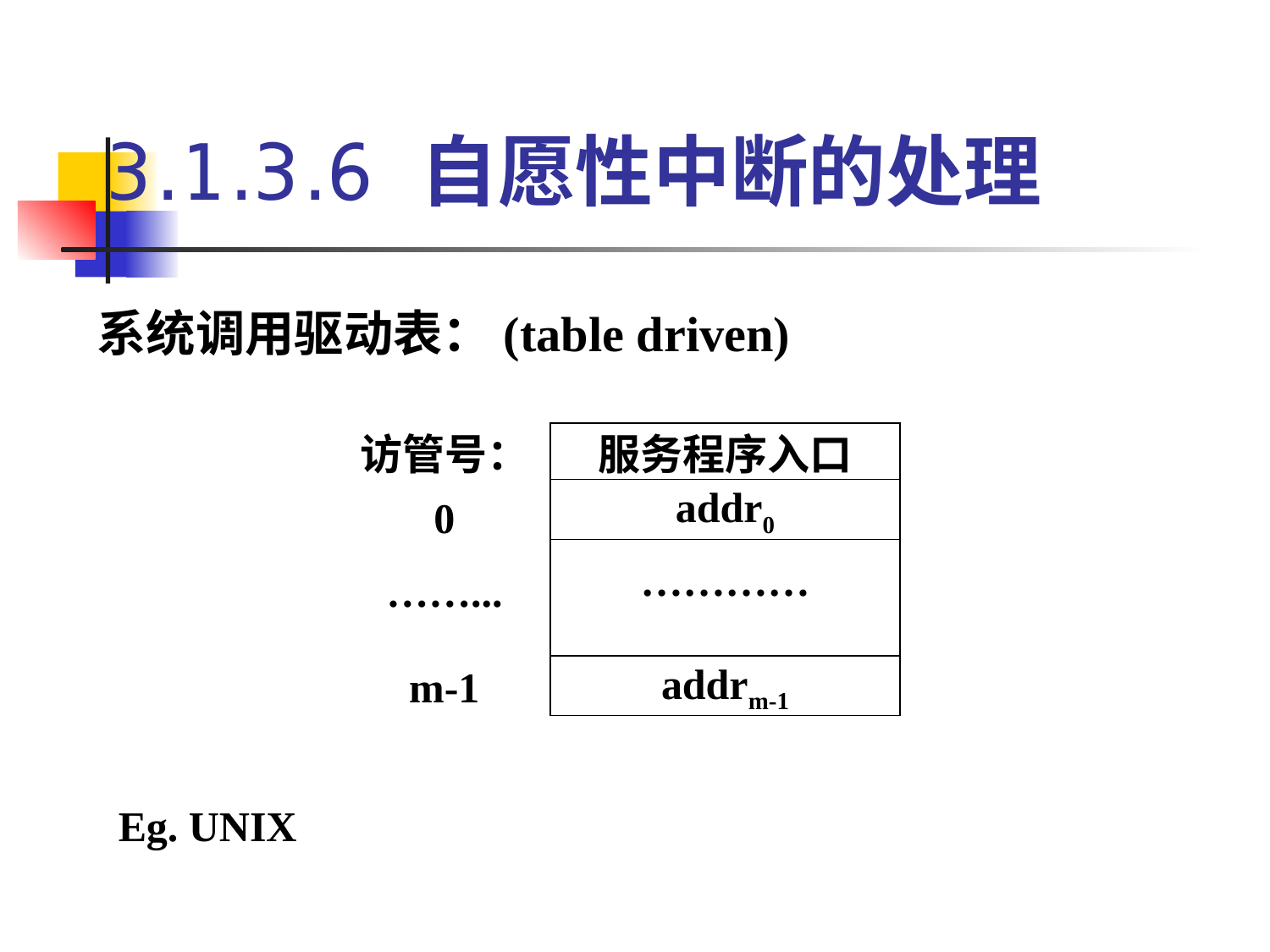

# 3.1.3.6 自愿性中断的处理
系统调用驱动表：(table driven)
访管号：
服务程序入口
addr0
0
…………

……...
m-1
addrm-1
Eg. UNIX